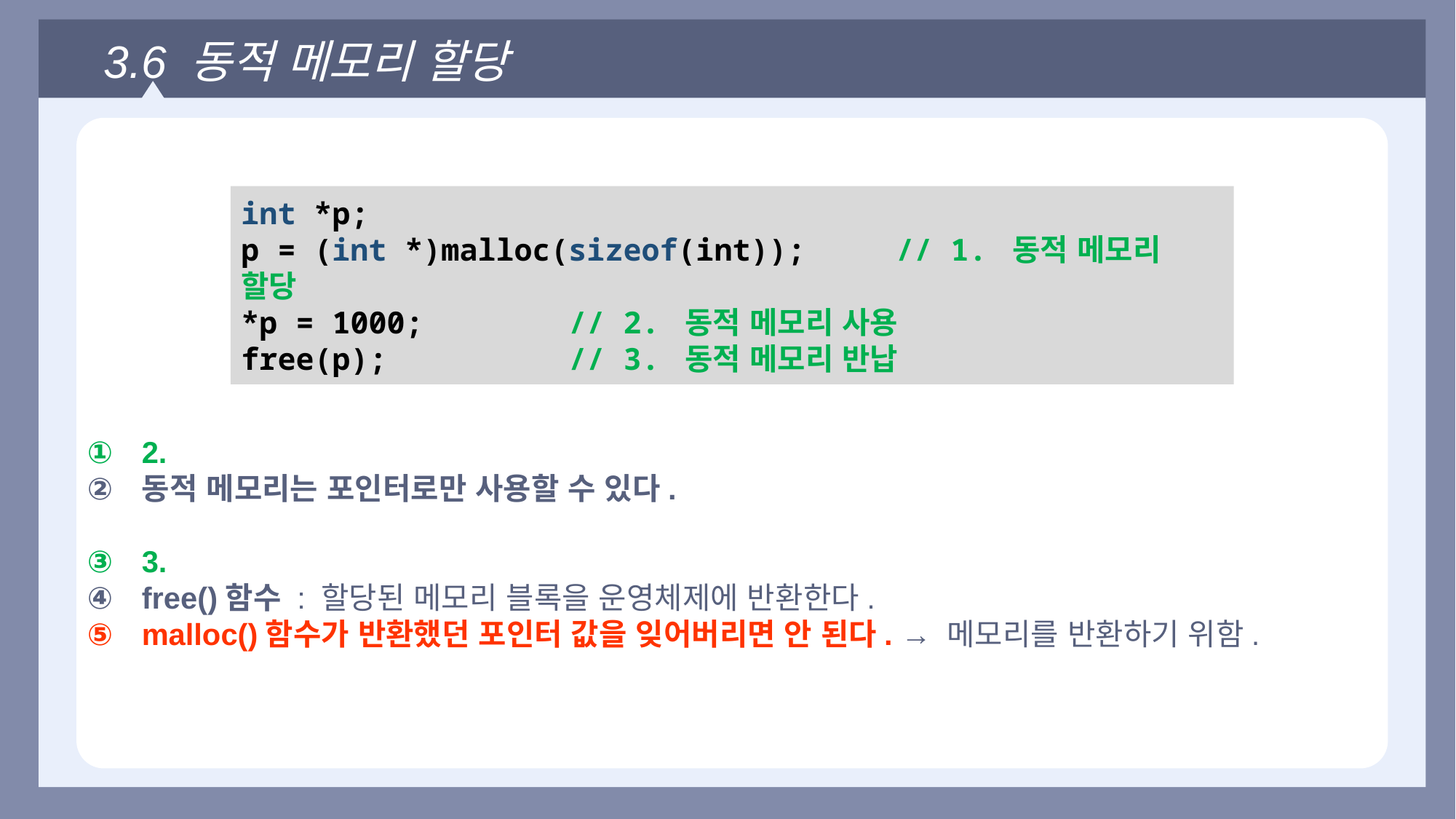

3.6 동적 메모리 할당

int *p;
p = (int *)malloc(sizeof(int));	// 1. 동적 메모리 할당
*p = 1000;		// 2. 동적 메모리 사용
free(p);		// 3. 동적 메모리 반납
2.
동적 메모리는 포인터로만 사용할 수 있다.

3.
free()함수 : 할당된 메모리 블록을 운영체제에 반환한다.
malloc()함수가 반환했던 포인터 값을 잊어버리면 안 된다. → 메모리를 반환하기 위함.